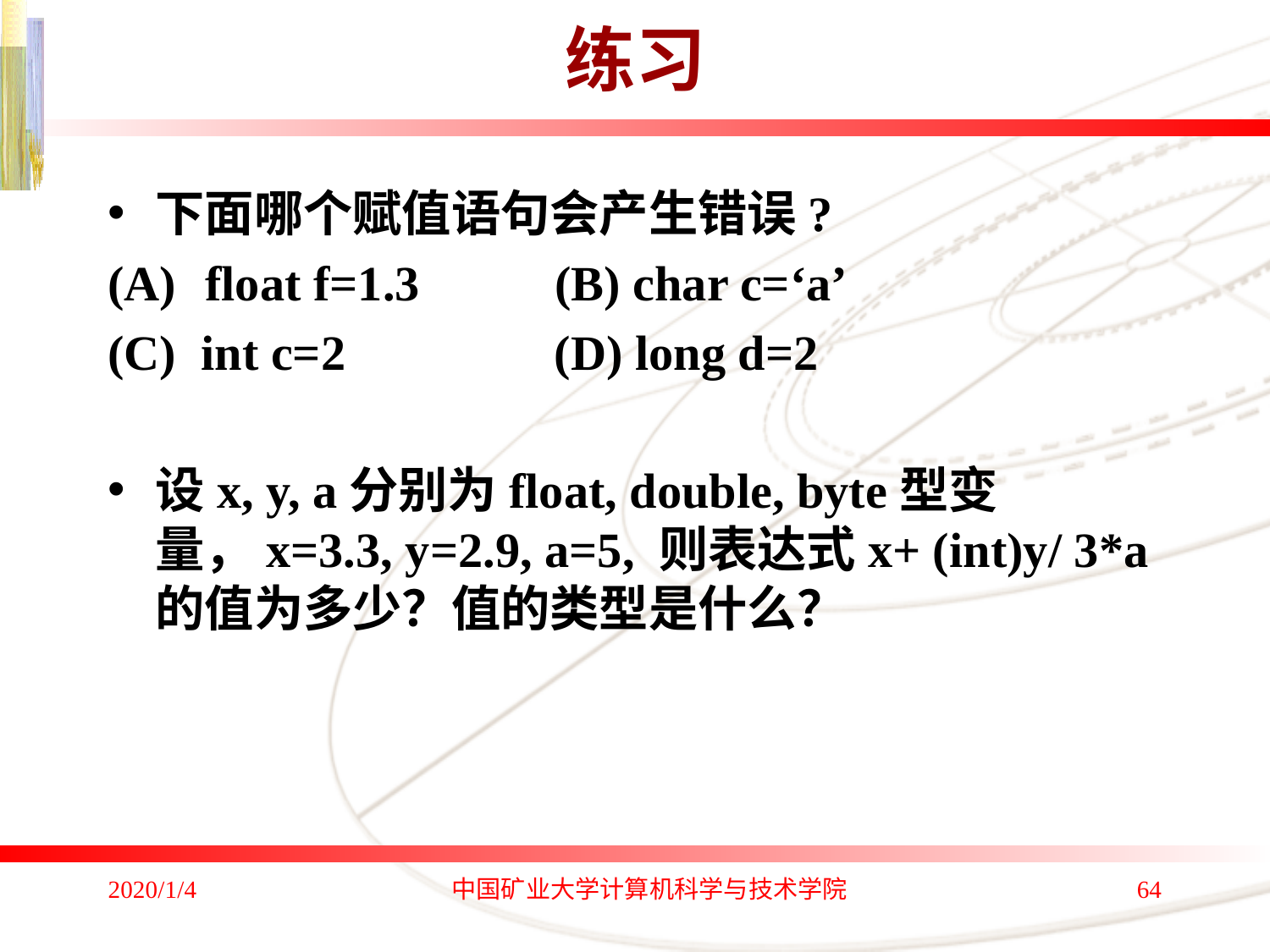

# 练习
下面哪个赋值语句会产生错误?
 float f=1.3           (B) char c=‘a’
(C)  int c=2                 (D) long d=2

设x, y, a分别为float, double, byte型变量，x=3.3, y=2.9, a=5, 则表达式x+ (int)y/ 3*a的值为多少？值的类型是什么？
2020/1/4
中国矿业大学计算机科学与技术学院
64